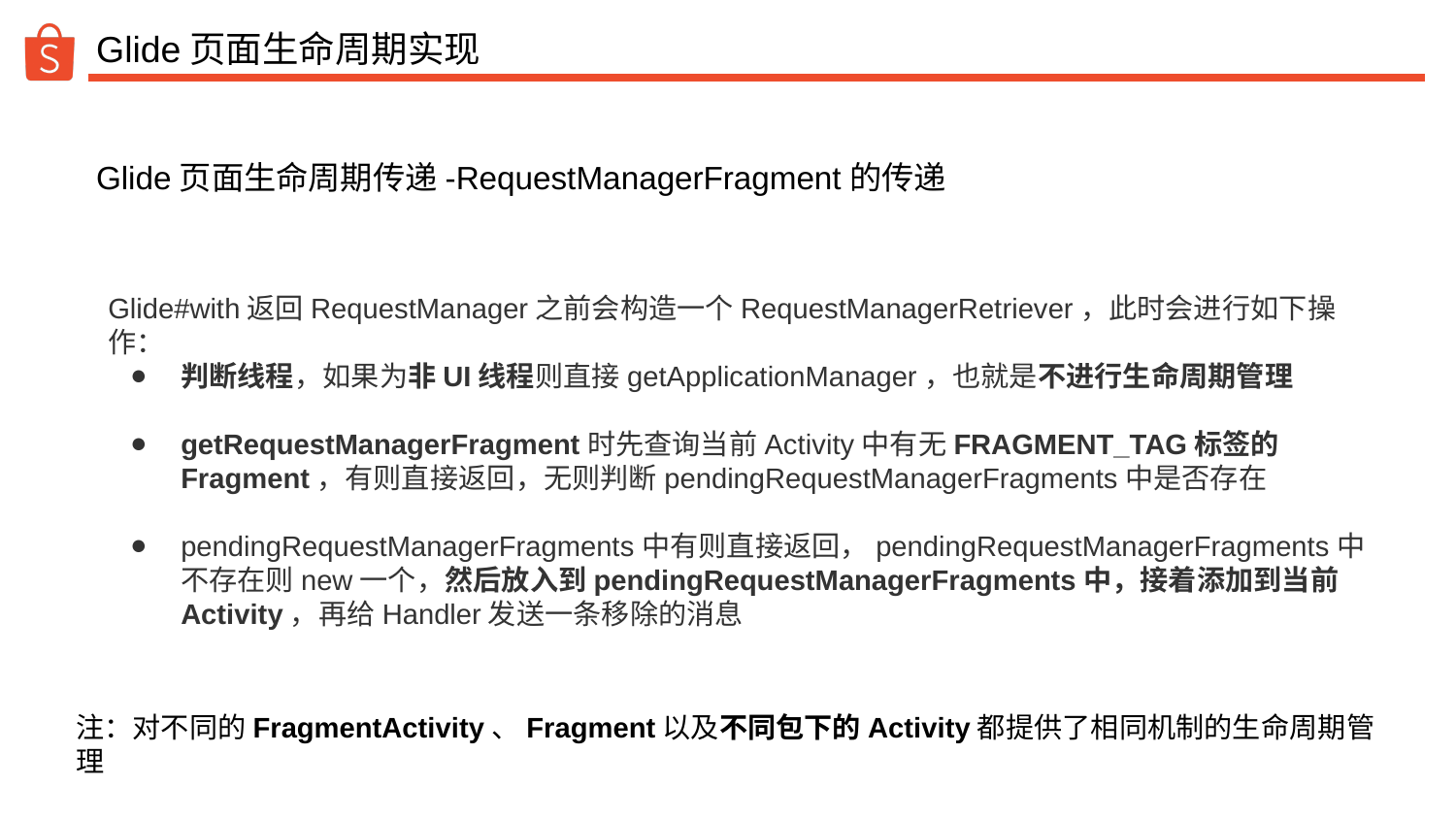

# Glide页面生命周期实现

Glide页面生命周期传递-RequestManagerFragment的传递
Glide#with返回RequestManager之前会构造一个RequestManagerRetriever，此时会进行如下操作：
判断线程，如果为非UI线程则直接getApplicationManager，也就是不进行生命周期管理

getRequestManagerFragment时先查询当前Activity中有无FRAGMENT_TAG标签的Fragment，有则直接返回，无则判断pendingRequestManagerFragments中是否存在

pendingRequestManagerFragments中有则直接返回，pendingRequestManagerFragments中不存在则new一个，然后放入到pendingRequestManagerFragments中，接着添加到当前Activity，再给Handler发送一条移除的消息
注：对不同的FragmentActivity、Fragment以及不同包下的Activity都提供了相同机制的生命周期管理